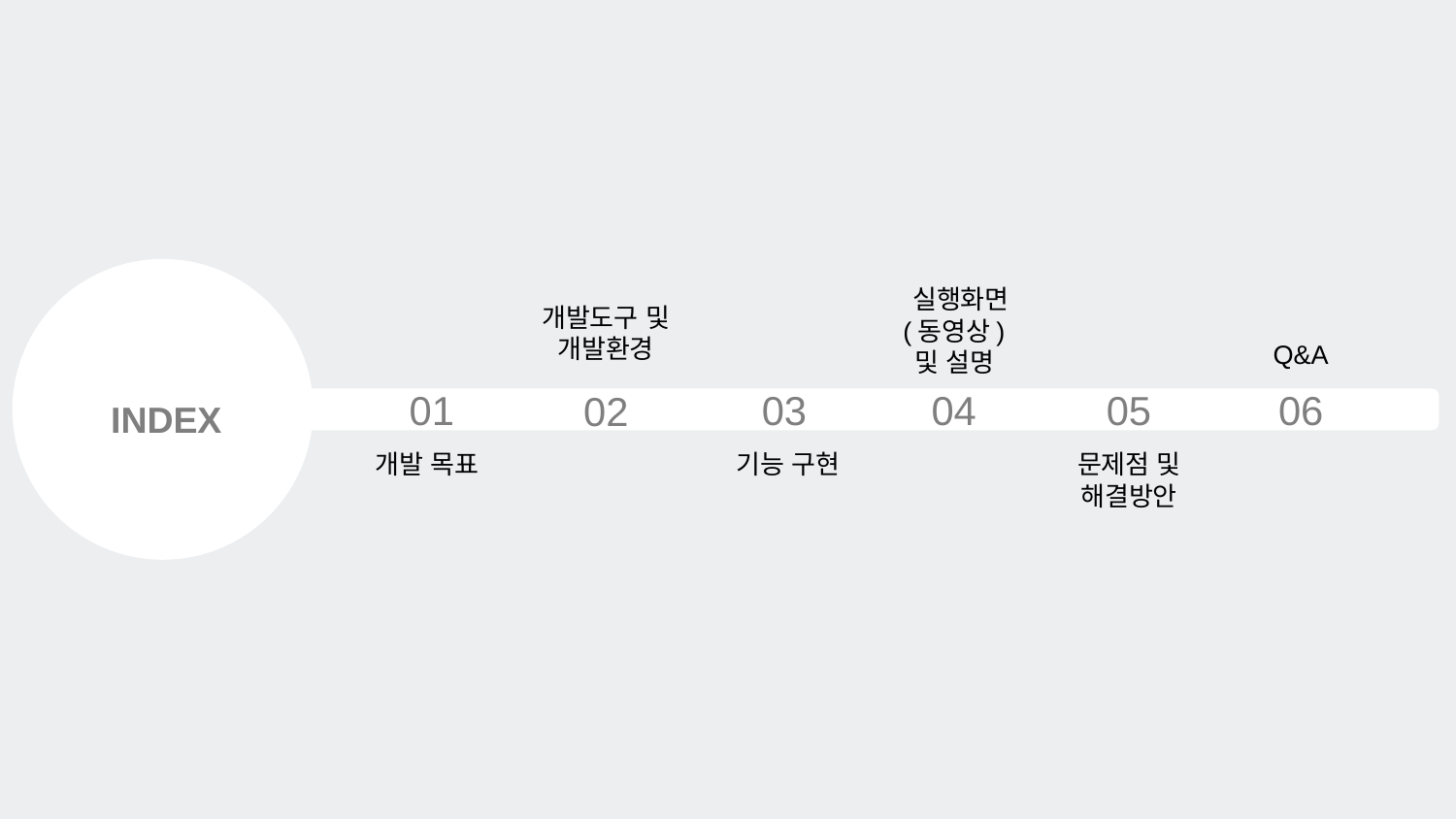

INDEX
 실행화면 (동영상) 및 설명
04
개발도구 및
개발환경
03
01
개발 목표
05
문제점 및 해결방안
02
기능 구현

Q&A
06